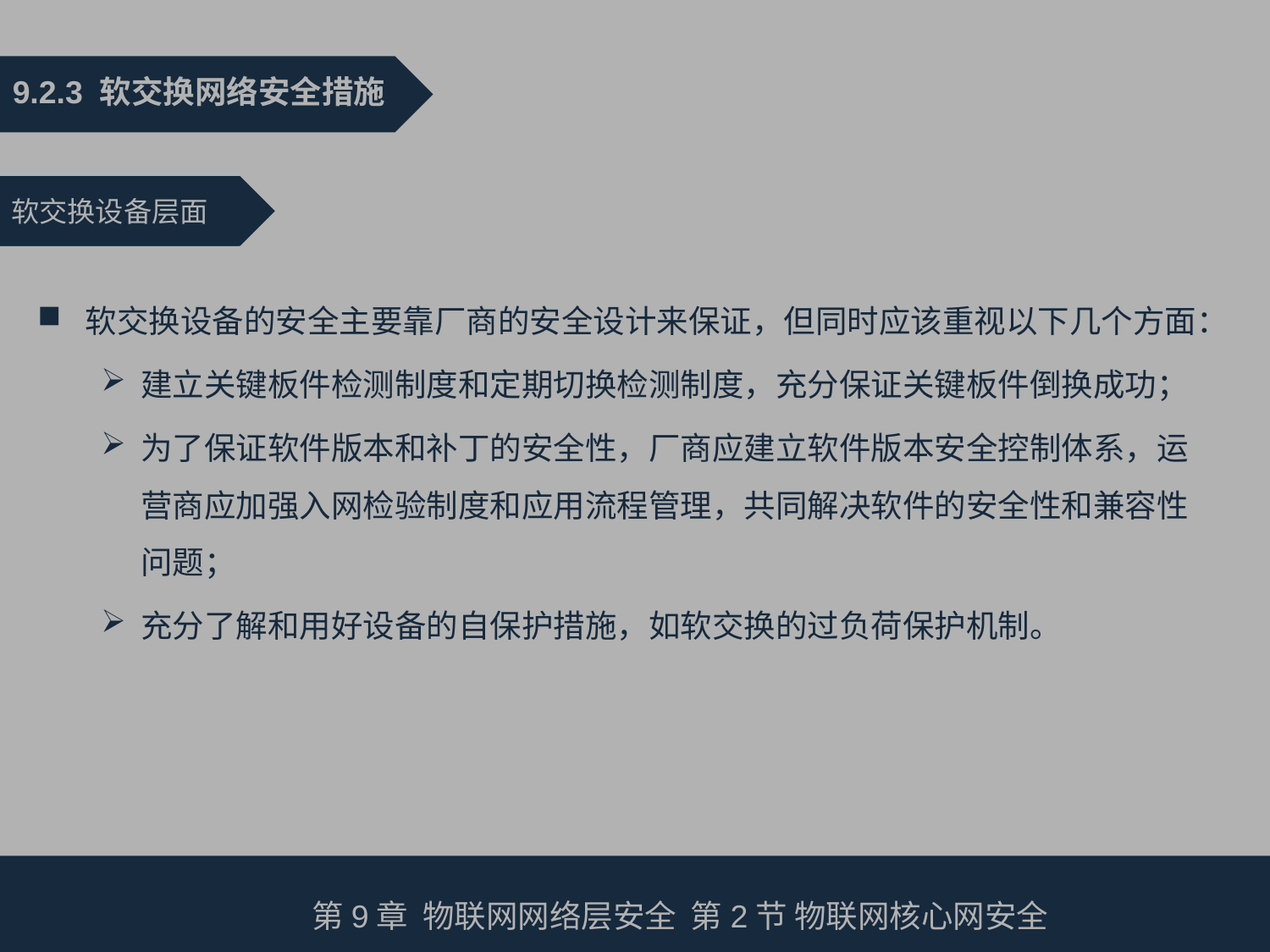

9.2.3 软交换网络安全措施
软交换设备层面
软交换设备的安全主要靠厂商的安全设计来保证，但同时应该重视以下几个方面：
建立关键板件检测制度和定期切换检测制度，充分保证关键板件倒换成功；
为了保证软件版本和补丁的安全性，厂商应建立软件版本安全控制体系，运营商应加强入网检验制度和应用流程管理，共同解决软件的安全性和兼容性问题；
充分了解和用好设备的自保护措施，如软交换的过负荷保护机制。
第9章  物联网网络层安全  第2节 物联网核心网安全